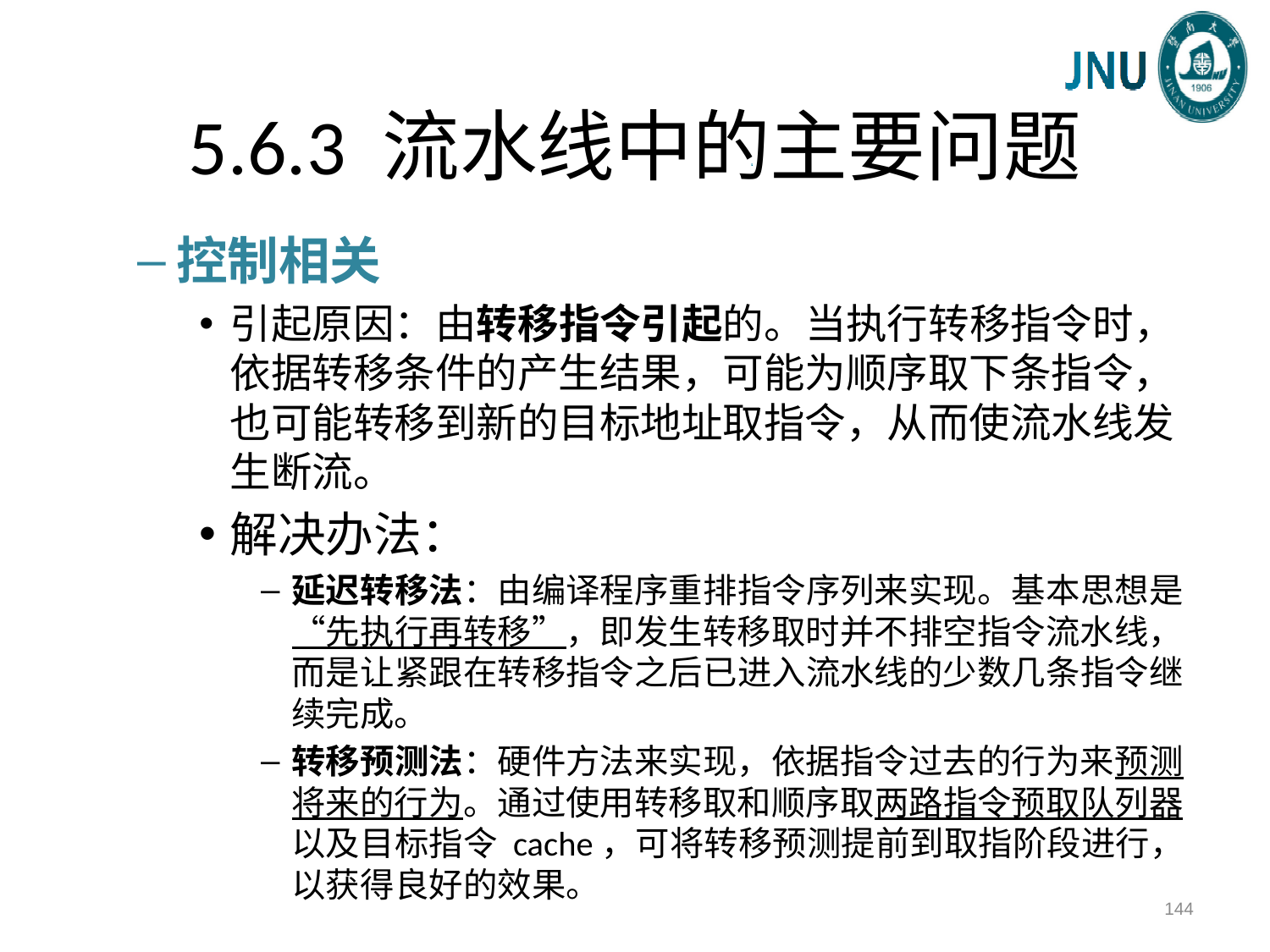

# 5.6.3 流水线中的主要问题
控制相关
引起原因：由转移指令引起的。当执行转移指令时，依据转移条件的产生结果，可能为顺序取下条指令，也可能转移到新的目标地址取指令，从而使流水线发生断流。
解决办法：
延迟转移法：由编译程序重排指令序列来实现。基本思想是“先执行再转移”，即发生转移取时并不排空指令流水线，而是让紧跟在转移指令之后已进入流水线的少数几条指令继续完成。
转移预测法：硬件方法来实现，依据指令过去的行为来预测将来的行为。通过使用转移取和顺序取两路指令预取队列器以及目标指令 cache，可将转移预测提前到取指阶段进行，以获得良好的效果。
144